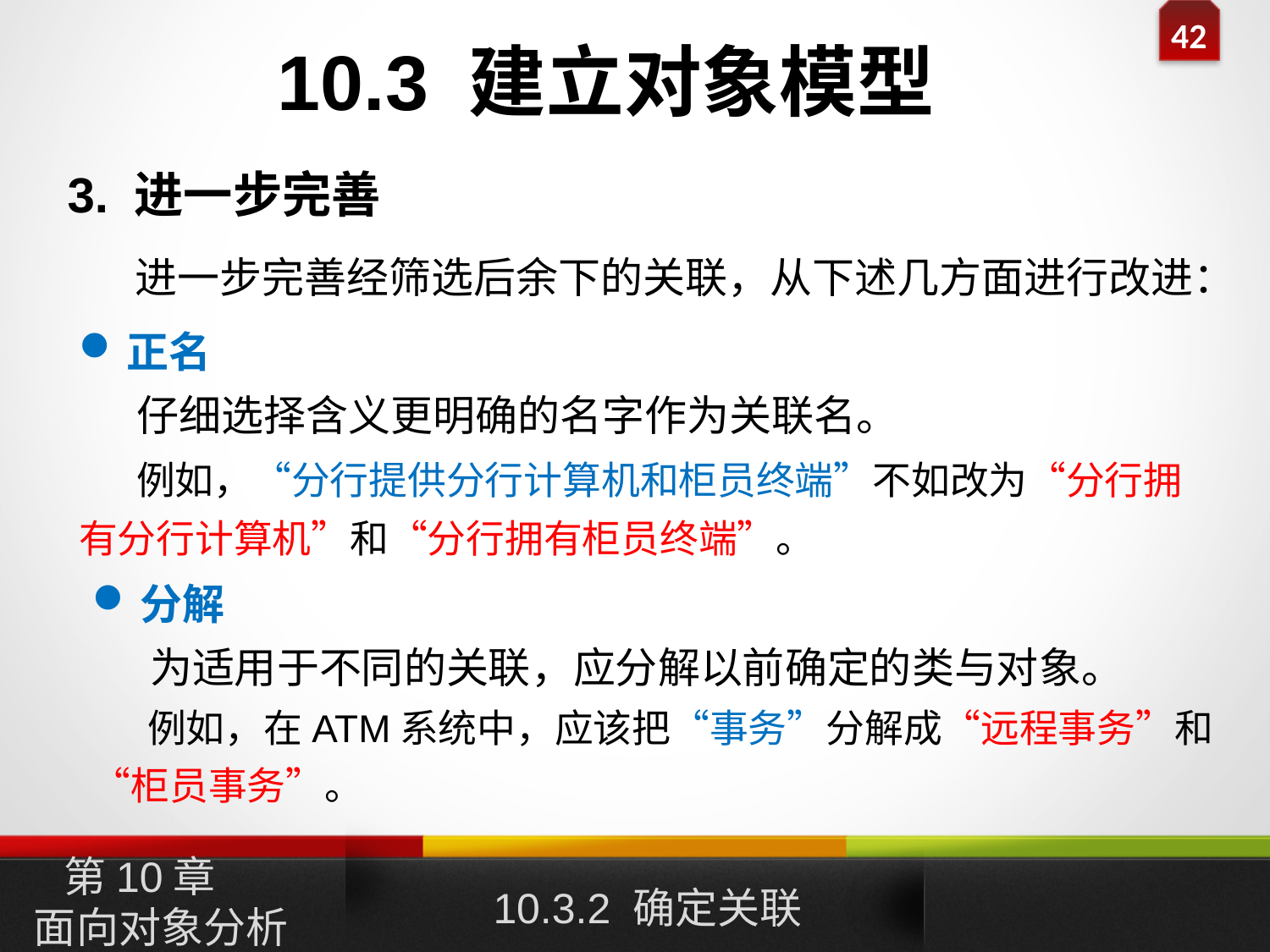

10.3 建立对象模型
3. 进一步完善
     进一步完善经筛选后余下的关联，从下述几方面进行改进：
正名
     仔细选择含义更明确的名字作为关联名。
     例如，“分行提供分行计算机和柜员终端”不如改为“分行拥有分行计算机”和“分行拥有柜员终端”。
分解
     为适用于不同的关联，应分解以前确定的类与对象。
      例如，在ATM系统中，应该把“事务”分解成“远程事务”和“柜员事务”。
10.3.2 确定关联